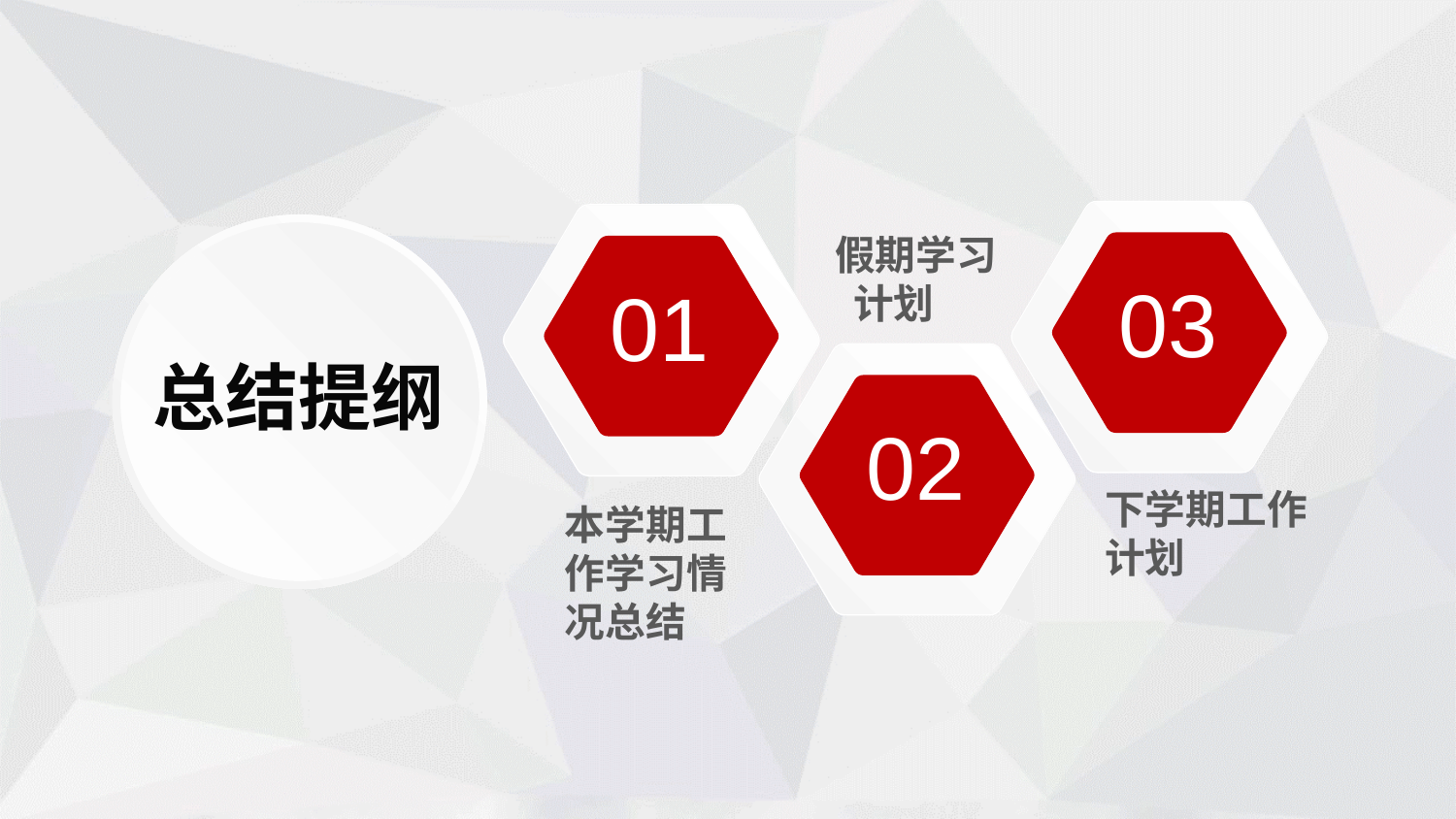

03

01

假期学习     计划

02
总结提纲
下学期工作计划
本学期工作学习情况总结